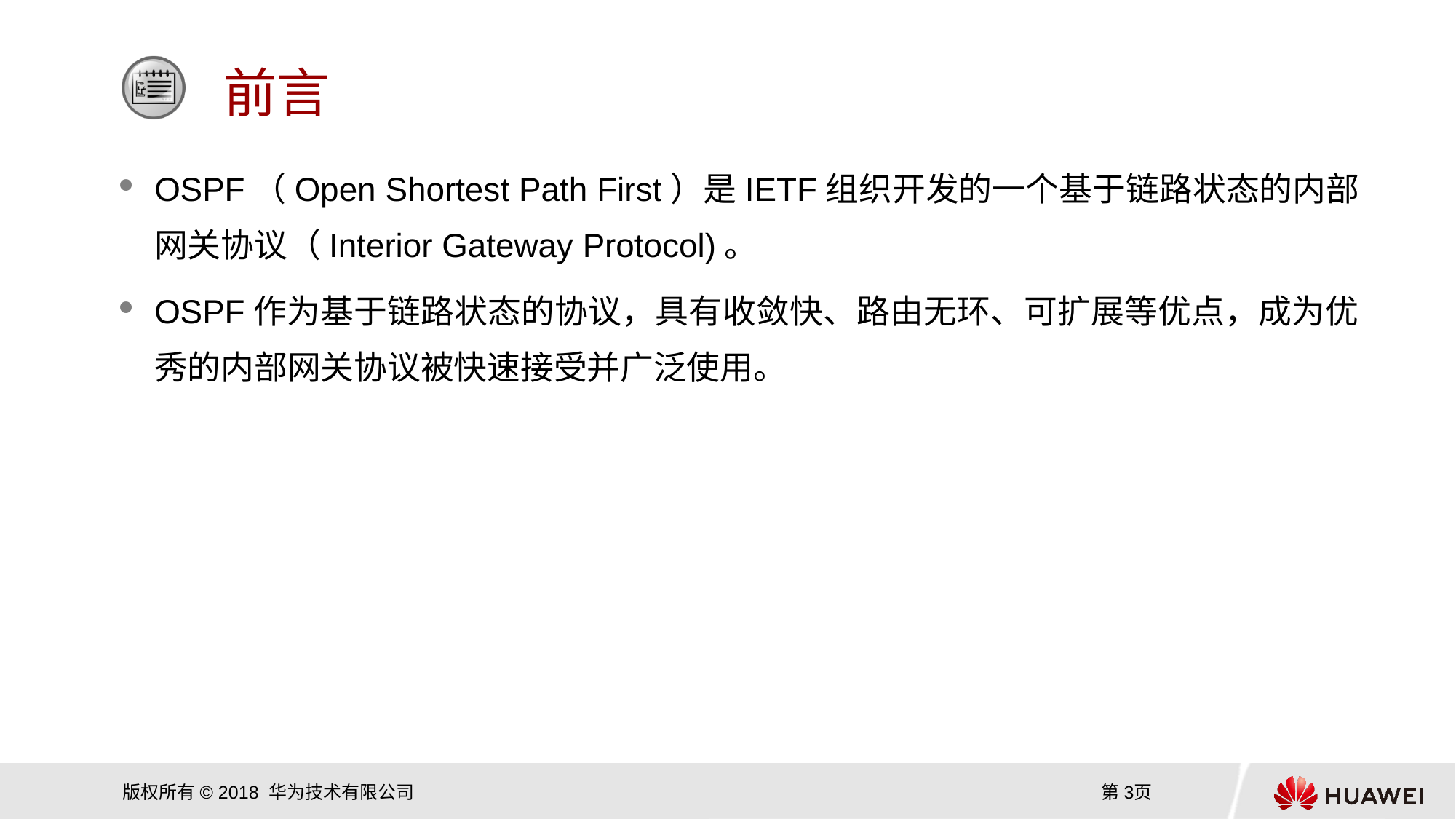

OSPF（Open Shortest Path First）是IETF组织开发的一个基于链路状态的内部网关协议（Interior Gateway Protocol)。
OSPF作为基于链路状态的协议，具有收敛快、路由无环、可扩展等优点，成为优秀的内部网关协议被快速接受并广泛使用。